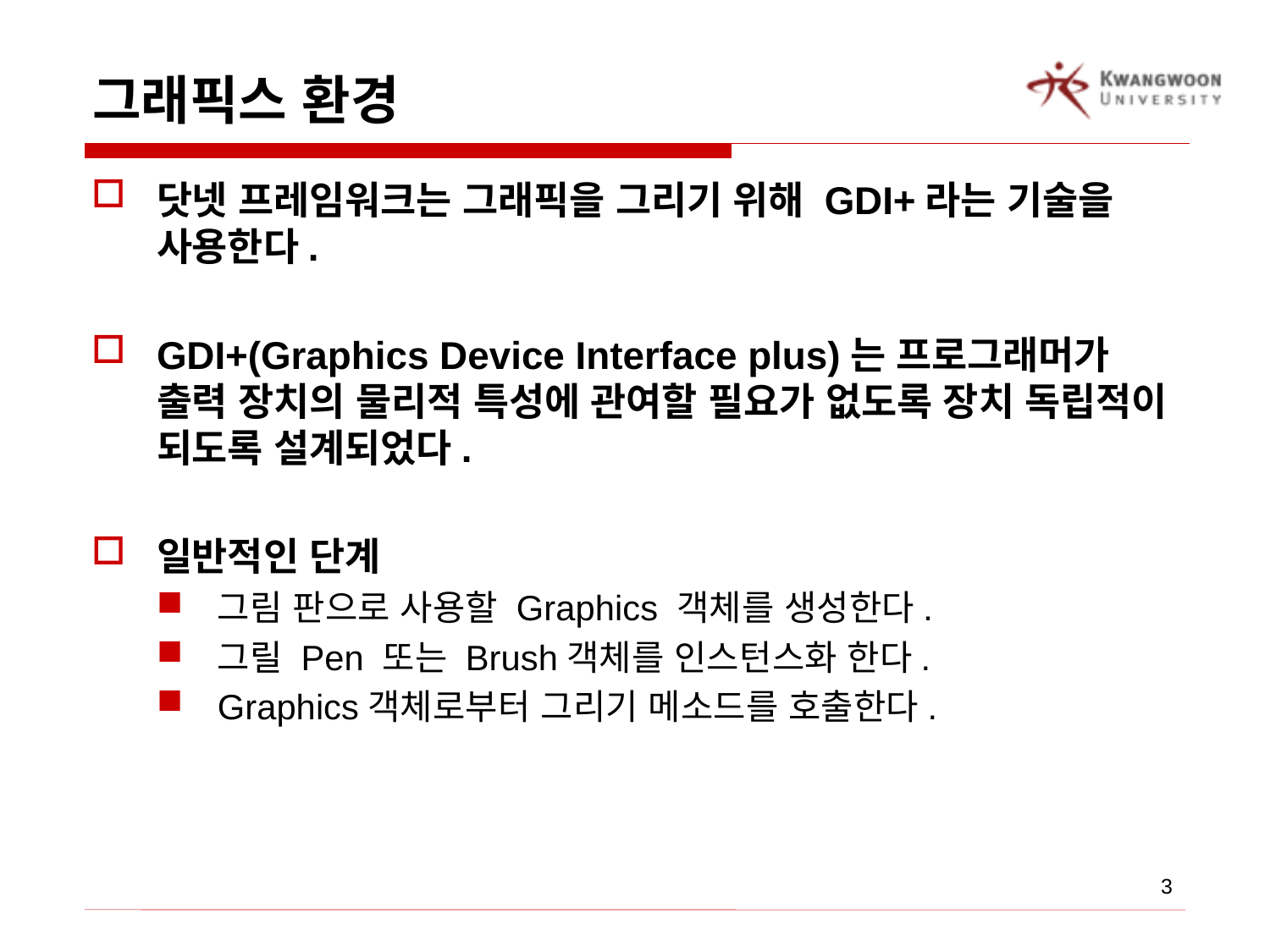

# 그래픽스 환경
닷넷 프레임워크는 그래픽을 그리기 위해 GDI+라는 기술을 사용한다.

GDI+(Graphics Device Interface plus)는 프로그래머가 출력 장치의 물리적 특성에 관여할 필요가 없도록 장치 독립적이 되도록 설계되었다.

일반적인 단계
그림 판으로 사용할 Graphics 객체를 생성한다.
그릴 Pen 또는 Brush객체를 인스턴스화 한다.
Graphics객체로부터 그리기 메소드를 호출한다.
3